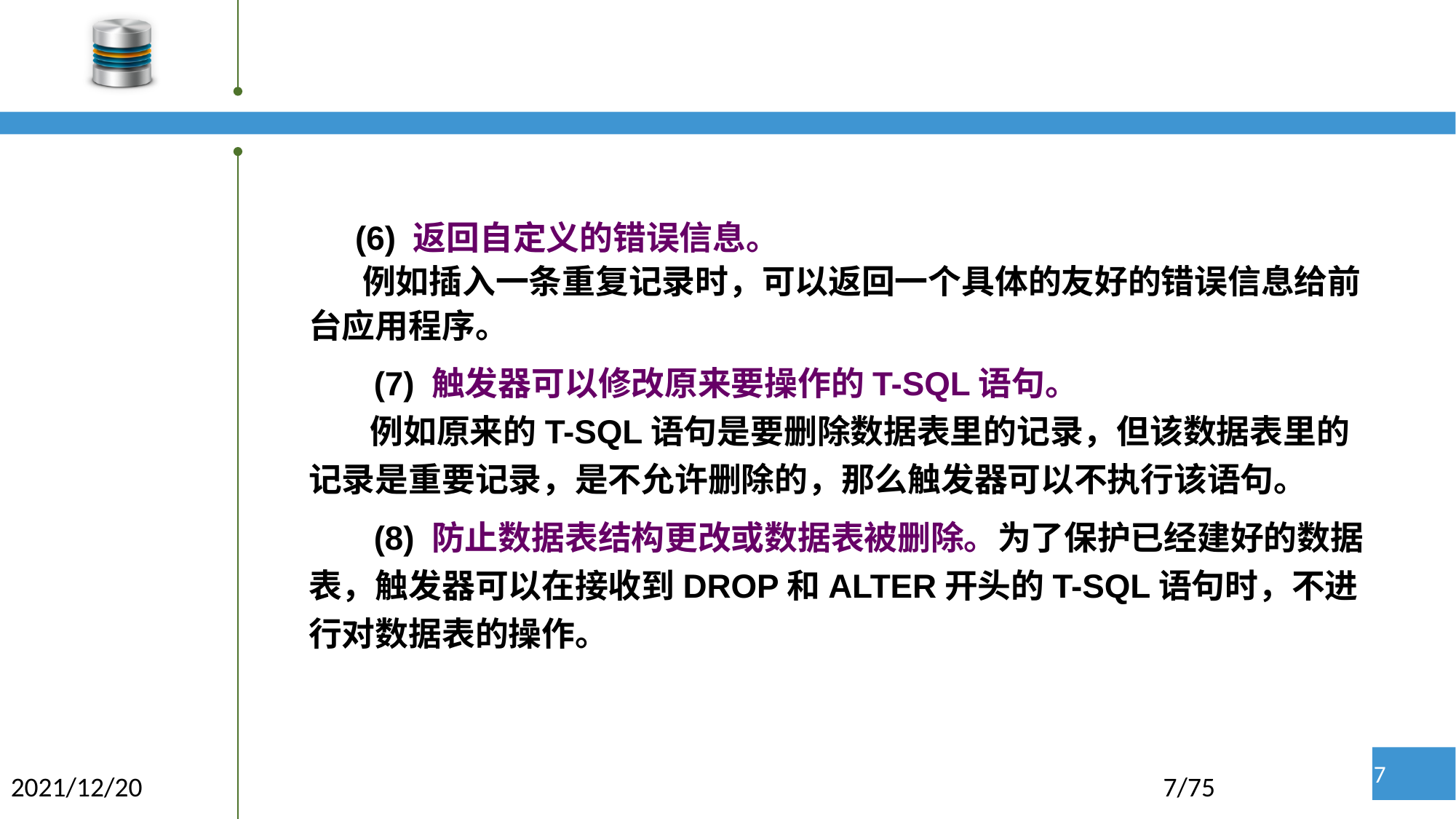

(6) 返回自定义的错误信息。
      例如插入一条重复记录时，可以返回一个具体的友好的错误信息给前台应用程序。
       (7) 触发器可以修改原来要操作的T-SQL语句。
       例如原来的T-SQL语句是要删除数据表里的记录，但该数据表里的记录是重要记录，是不允许删除的，那么触发器可以不执行该语句。
       (8) 防止数据表结构更改或数据表被删除。为了保护已经建好的数据表，触发器可以在接收到DROP和ALTER开头的T-SQL语句时，不进行对数据表的操作。
2021/12/20
7/75